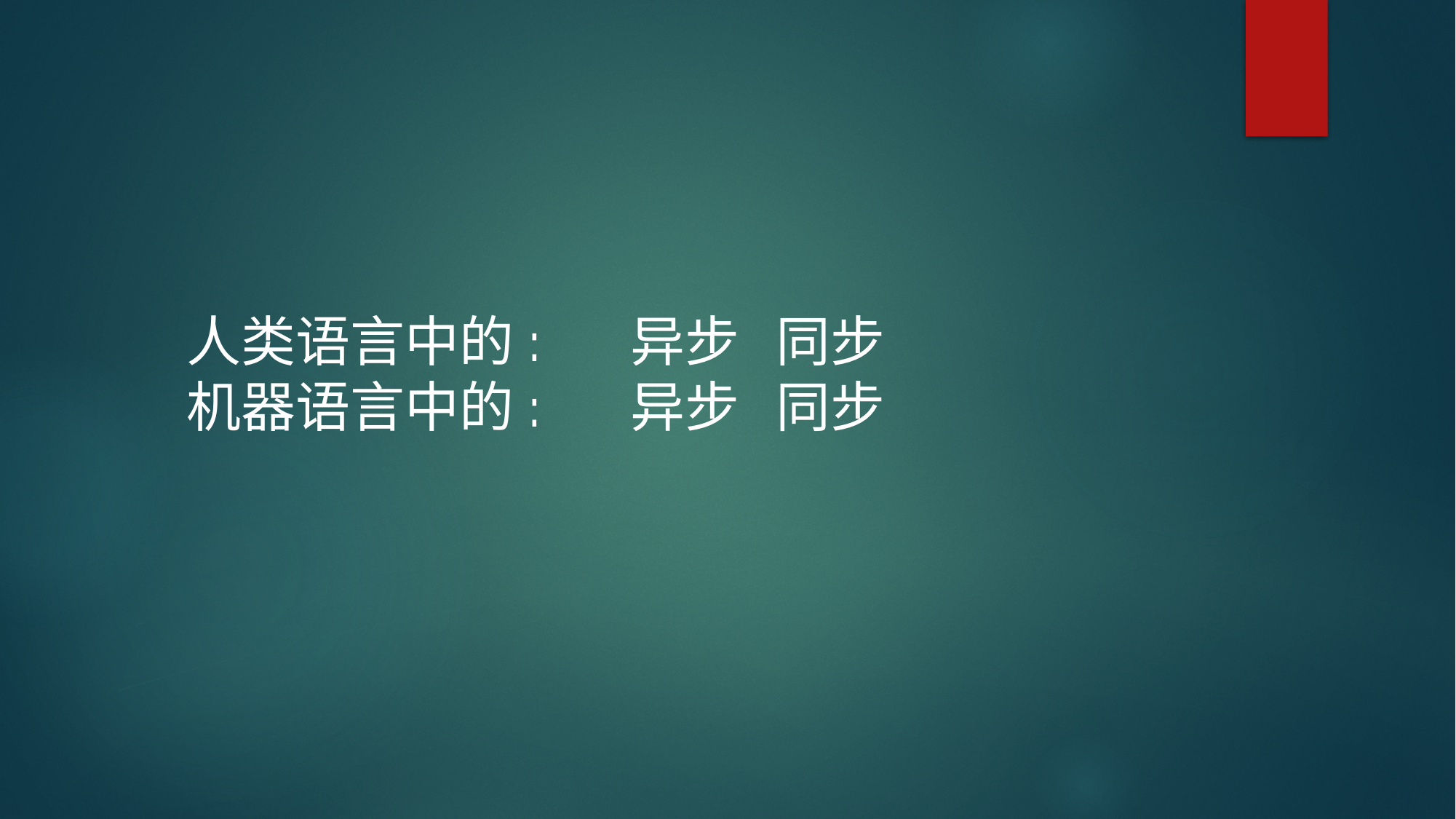

人类语言中的:     异步   同步
机器语言中的:     异步   同步
#